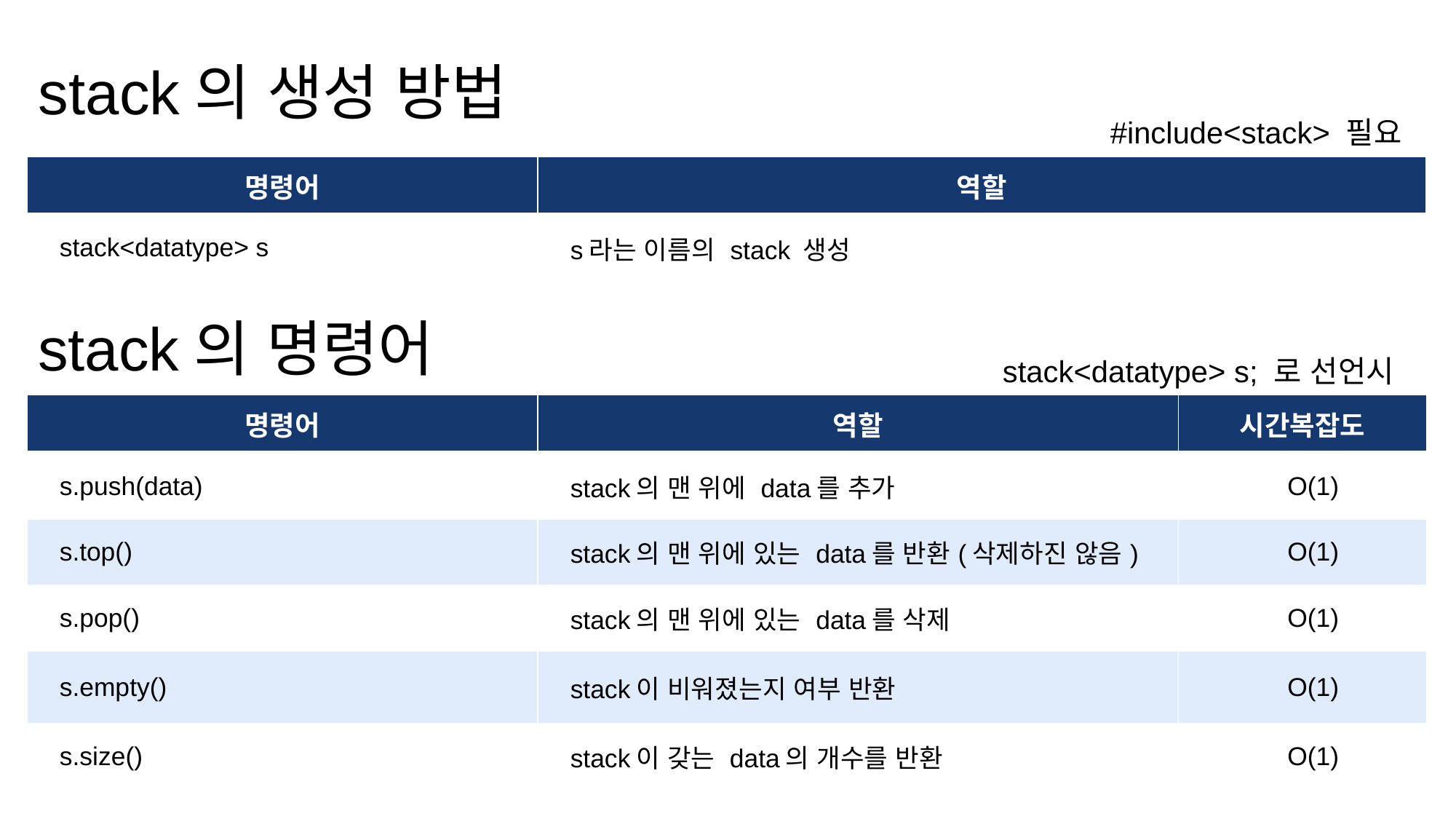

stack의 생성 방법
#include<stack> 필요
| 명령어 | 역할 |
| --- | --- |
| stack<datatype> s | s라는 이름의 stack 생성 |
stack의 명령어
stack<datatype> s; 로 선언시
| 명령어 | 역할 | 시간복잡도 |
| --- | --- | --- |
| s.push(data) | stack의 맨 위에 data를 추가 | O(1) |
| s.top() | stack의 맨 위에 있는 data를 반환(삭제하진 않음) | O(1) |
| s.pop() | stack의 맨 위에 있는 data를 삭제 | O(1) |
| s.empty() | stack이 비워졌는지 여부 반환 | O(1) |
| s.size() | stack이 갖는 data의 개수를 반환 | O(1) |